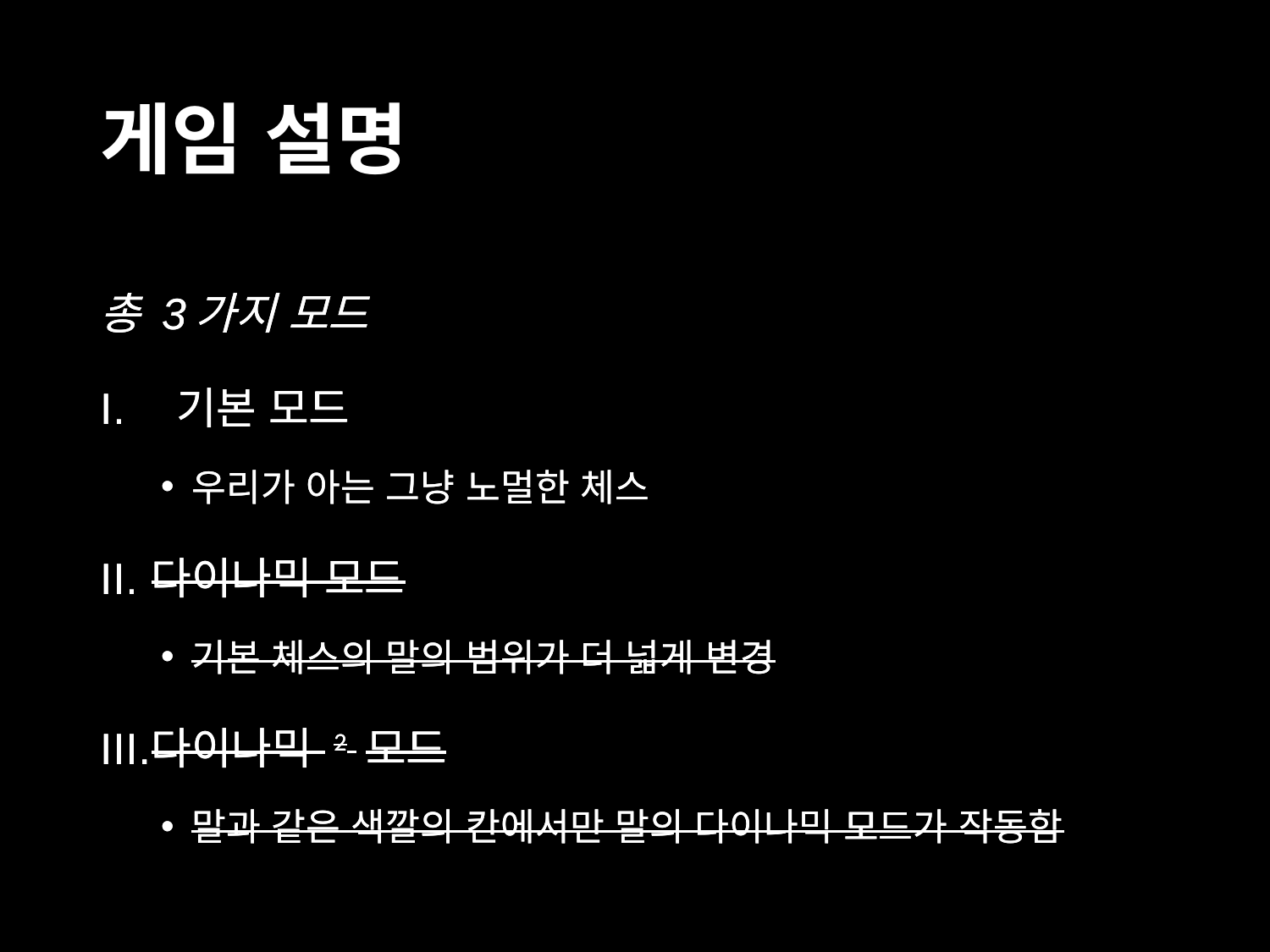

# 게임 설명
총 3가지 모드
기본 모드
우리가 아는 그냥 노멀한 체스
다이나믹 모드
기본 체스의 말의 범위가 더 넓게 변경
다이나믹 2 모드
말과 같은 색깔의 칸에서만 말의 다이나믹 모드가 작동함
총 3가지 모드
기본 모드
우리가 아는 그냥 노멀한 체스
다이나믹 모드
기본 체스의 말의 범위가 더 넓게 변경
다이나믹 2 모드
말과 같은 색깔의 칸에서만 말의 다이나믹 모드가 작동함